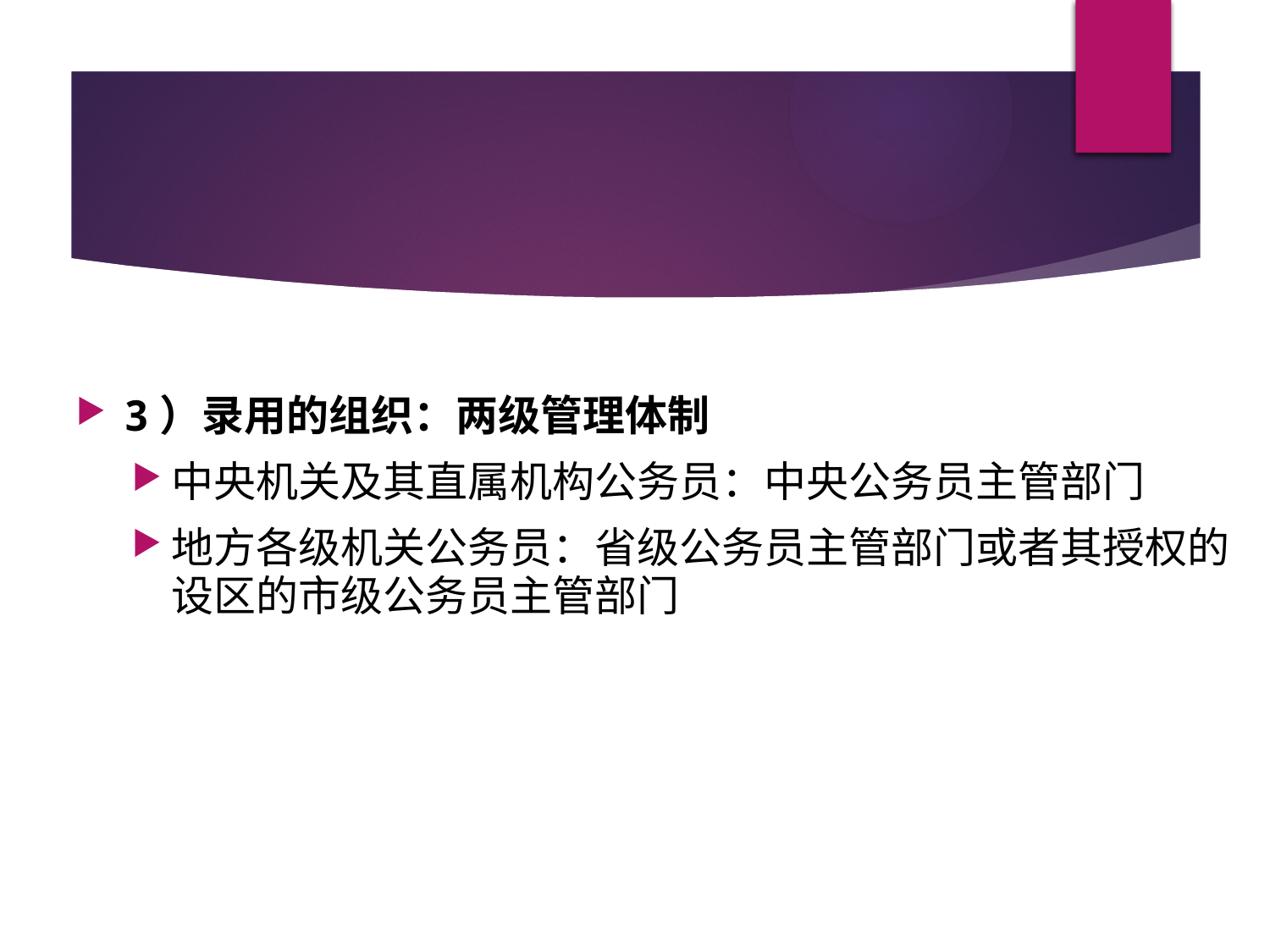

3）录用的组织：两级管理体制
中央机关及其直属机构公务员：中央公务员主管部门
地方各级机关公务员：省级公务员主管部门或者其授权的设区的市级公务员主管部门